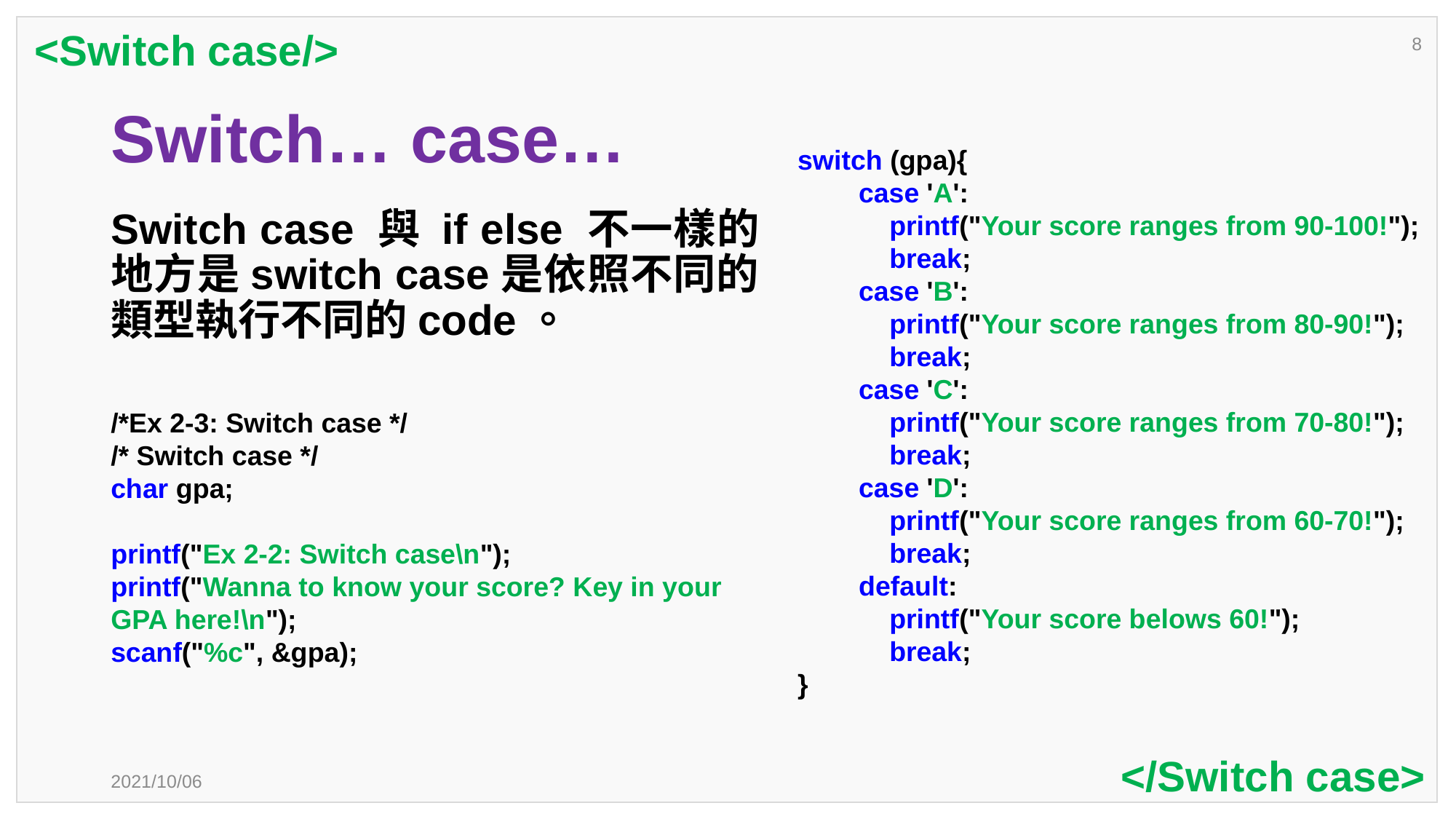

<Switch case/>
8
# Switch… case…
switch (gpa){
        case 'A':
            printf("Your score ranges from 90-100!");
            break;
        case 'B':
            printf("Your score ranges from 80-90!");
            break;
        case 'C':
            printf("Your score ranges from 70-80!");
            break;
        case 'D':
            printf("Your score ranges from 60-70!");
            break;
        default:
            printf("Your score belows 60!");
            break;
}
Switch case 與 if else 不一樣的地方是switch case是依照不同的類型執行不同的code。
/*Ex 2-3: Switch case */
/* Switch case */
char gpa;
printf("Ex 2-2: Switch case\n");
printf("Wanna to know your score? Key in your GPA here!\n");
scanf("%c", &gpa);
</Switch case>
2021/10/06